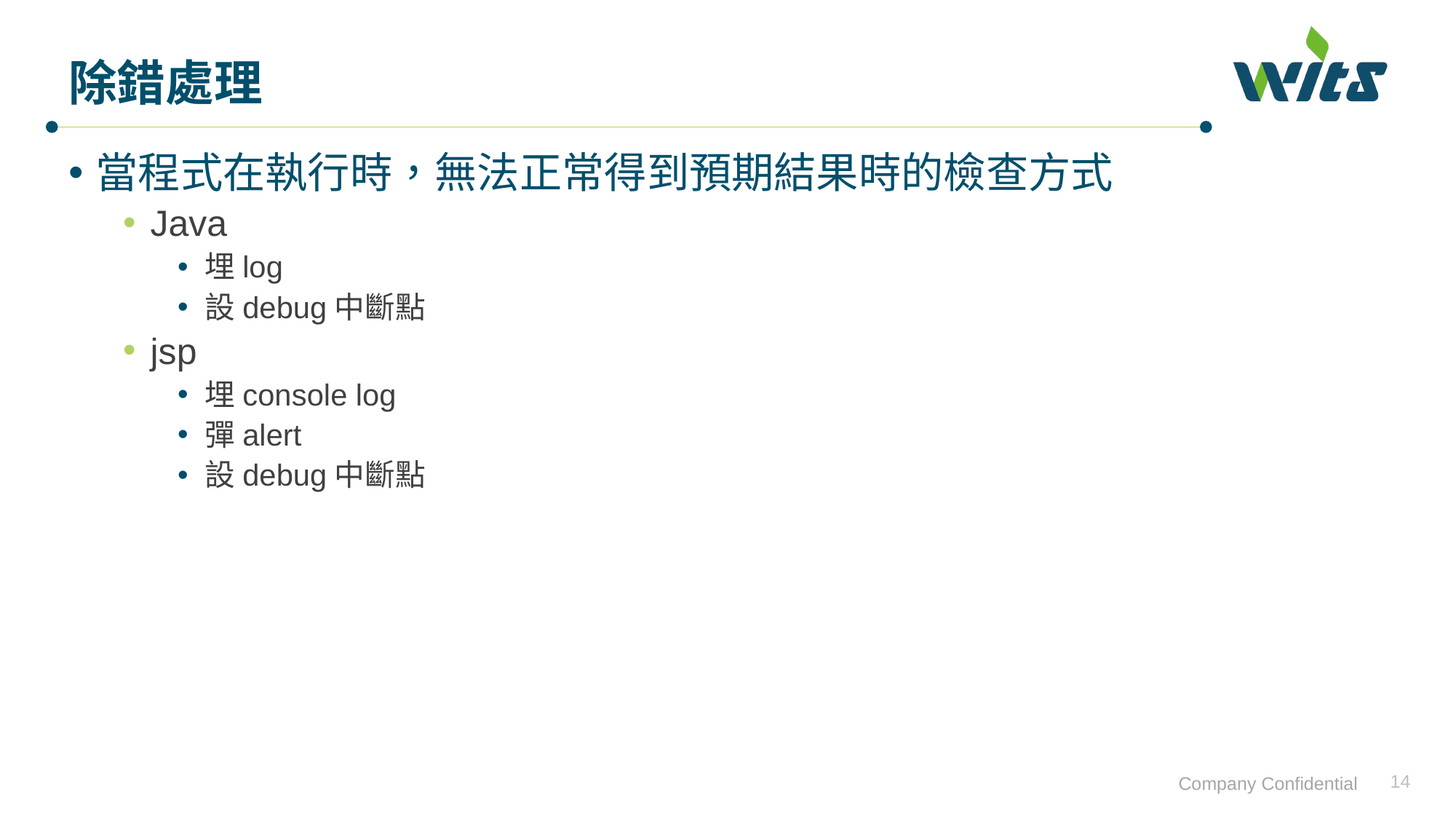

# 除錯處理
當程式在執行時，無法正常得到預期結果時的檢查方式
Java
埋log
設debug中斷點
jsp
埋console log
彈alert
設debug中斷點
14